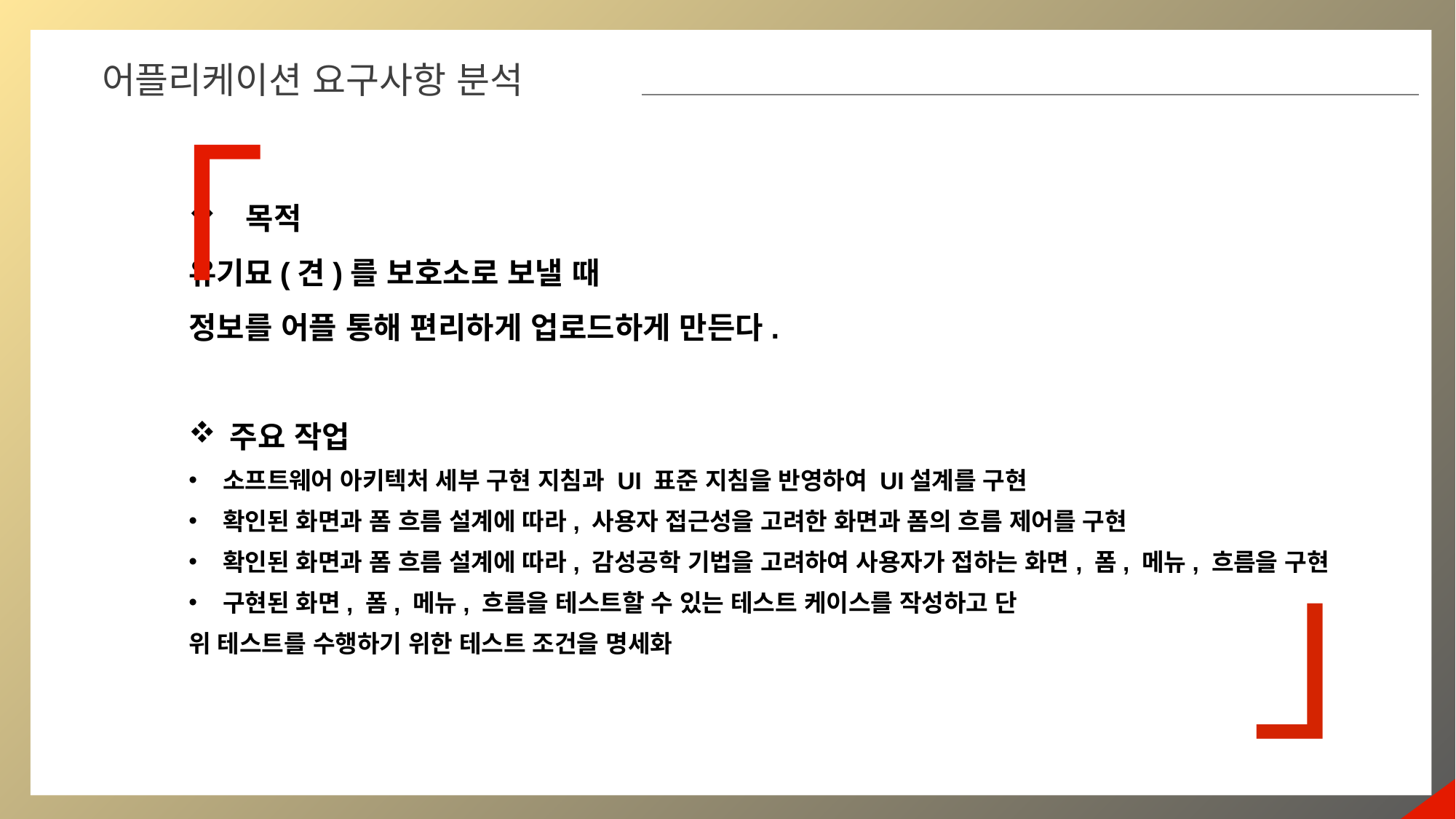

어플리케이션 요구사항 분석
「
 목적
유기묘(견)를 보호소로 보낼 때
정보를 어플 통해 편리하게 업로드하게 만든다.

주요 작업
소프트웨어 아키텍처 세부 구현 지침과 UI 표준 지침을 반영하여 UI설계를 구현
확인된 화면과 폼 흐름 설계에 따라, 사용자 접근성을 고려한 화면과 폼의 흐름 제어를 구현
확인된 화면과 폼 흐름 설계에 따라, 감성공학 기법을 고려하여 사용자가 접하는 화면, 폼, 메뉴, 흐름을 구현
구현된 화면, 폼, 메뉴, 흐름을 테스트할 수 있는 테스트 케이스를 작성하고 단
위 테스트를 수행하기 위한 테스트 조건을 명세화
」